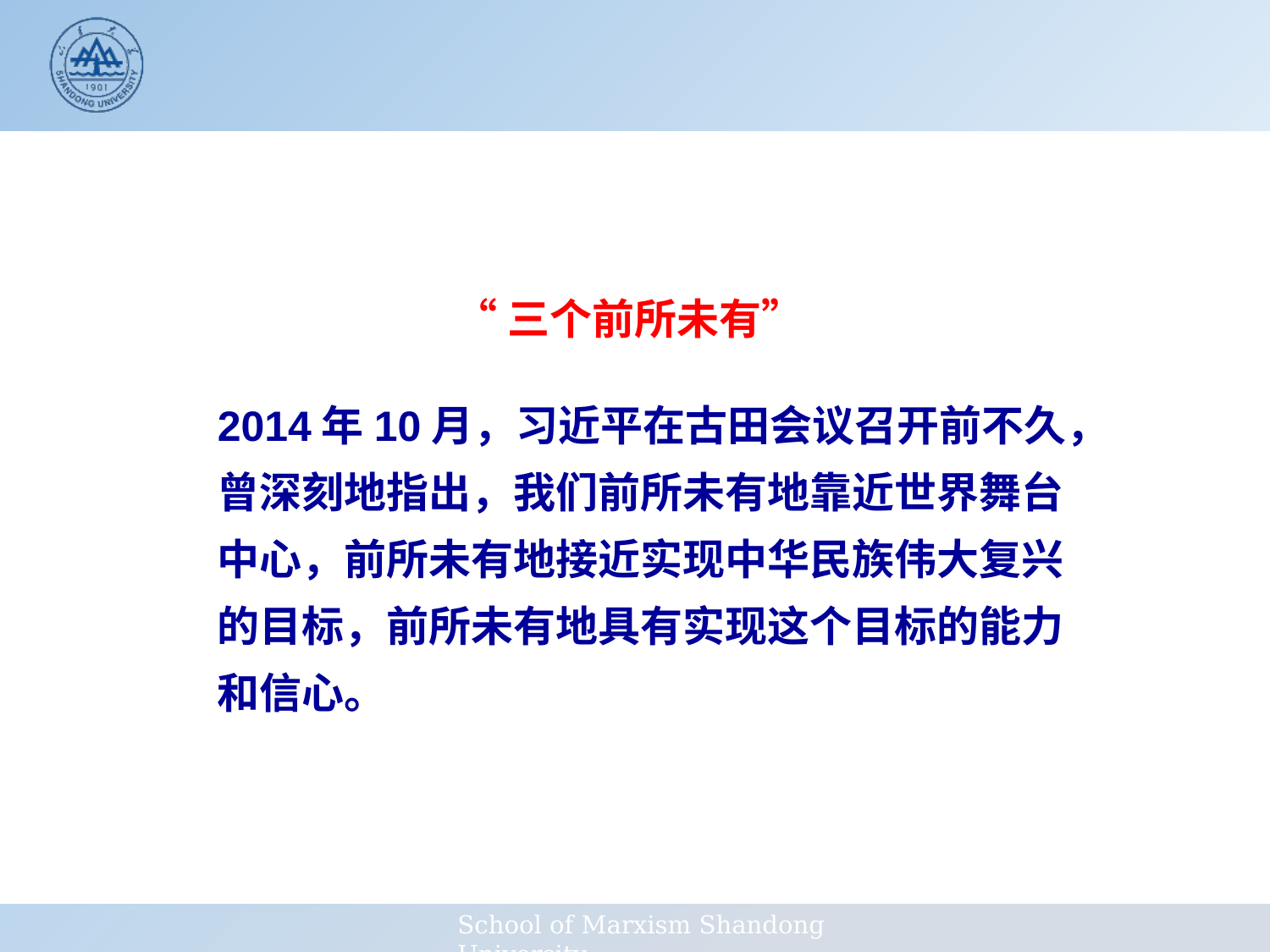

“三个前所未有”
2014年10月，习近平在古田会议召开前不久，曾深刻地指出，我们前所未有地靠近世界舞台中心，前所未有地接近实现中华民族伟大复兴的目标，前所未有地具有实现这个目标的能力和信心。